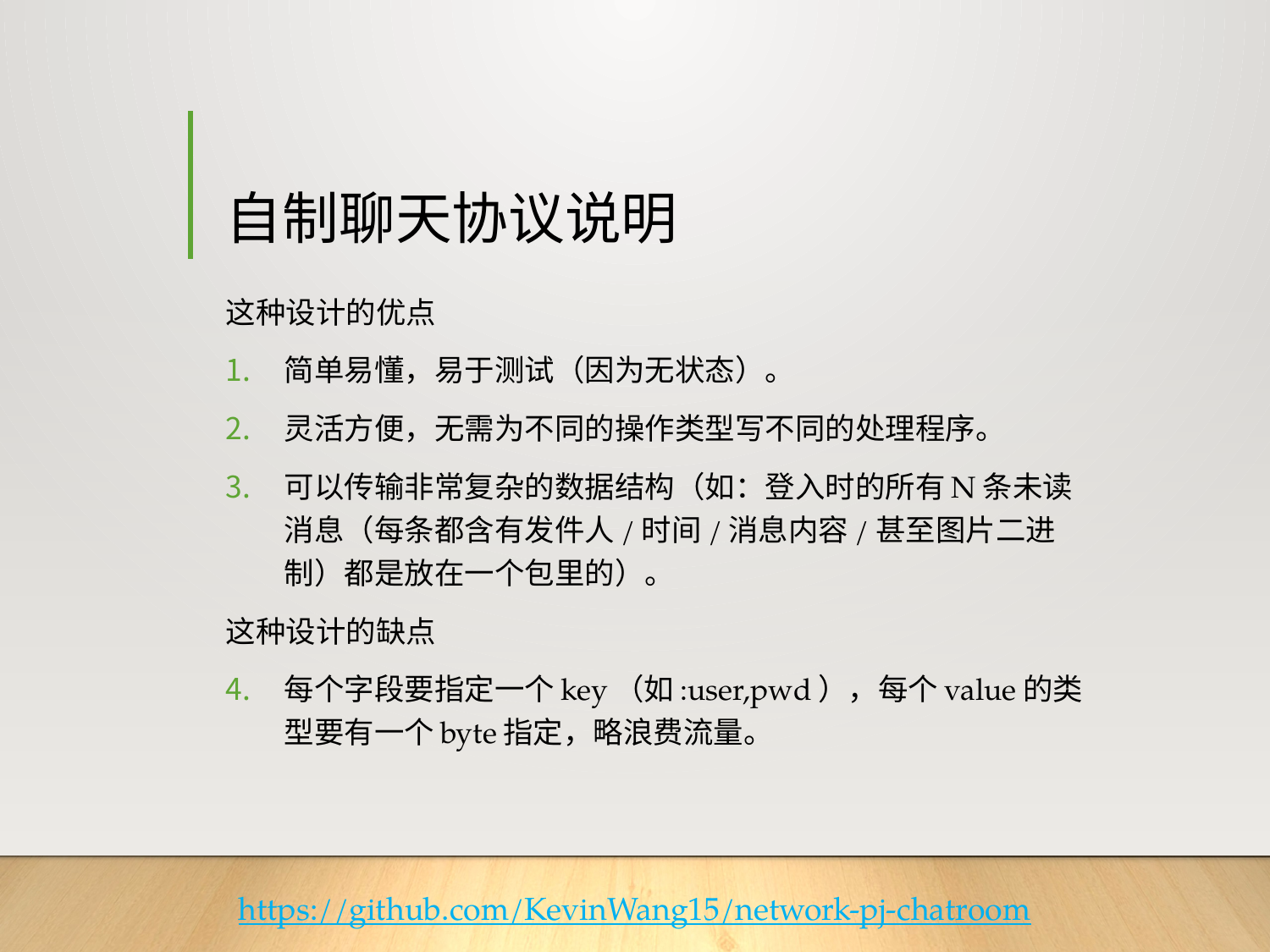

# 自制聊天协议说明
这种设计的优点
简单易懂，易于测试（因为无状态）。
灵活方便，无需为不同的操作类型写不同的处理程序。
可以传输非常复杂的数据结构（如：登入时的所有N条未读消息（每条都含有发件人/时间/消息内容/甚至图片二进制）都是放在一个包里的）。
这种设计的缺点
每个字段要指定一个key（如:user,pwd），每个value的类型要有一个byte指定，略浪费流量。
https://github.com/KevinWang15/network-pj-chatroom